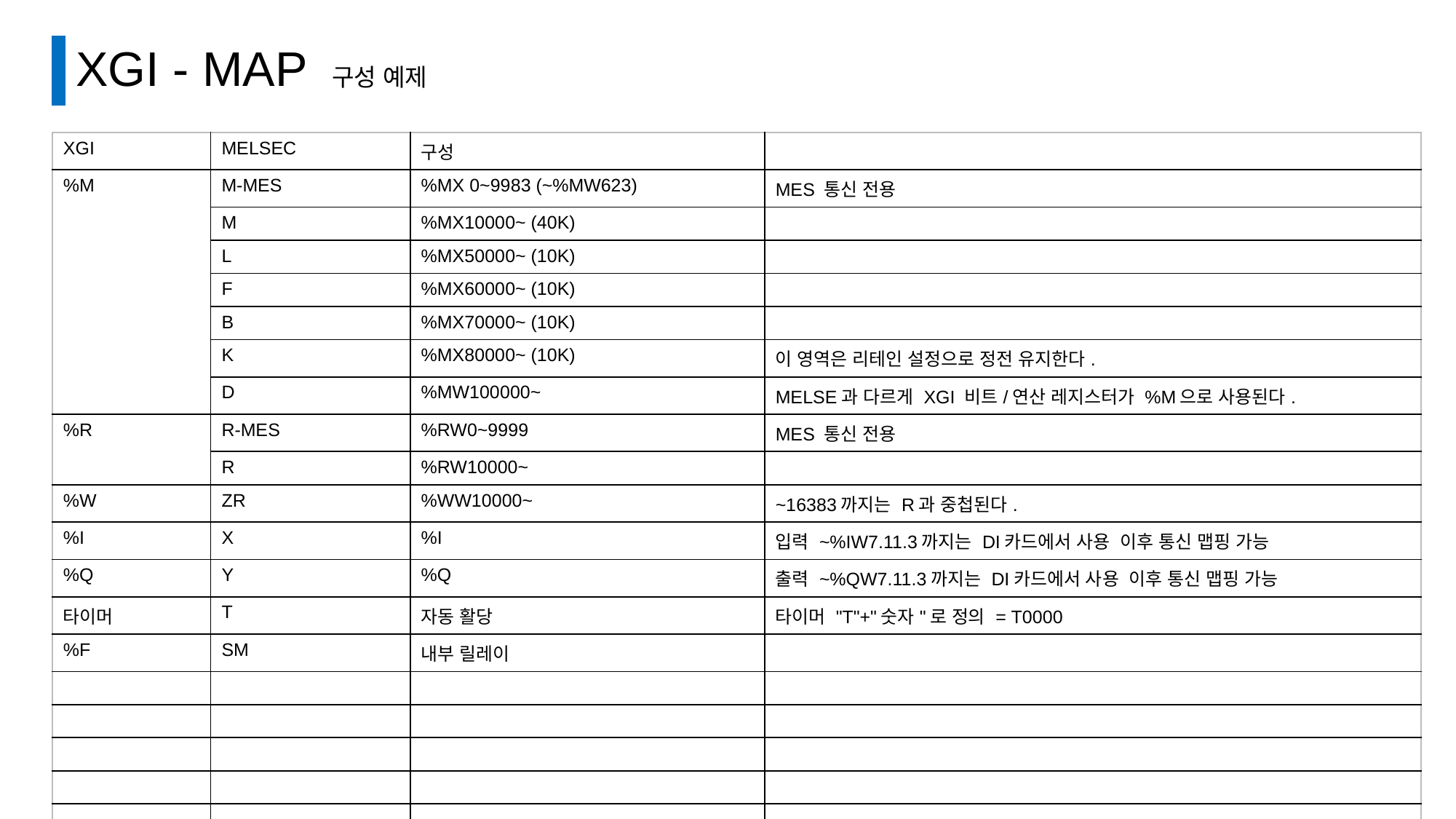

# XGI - MAP 구성 예제
| XGI | MELSEC | 구성 |  |
| --- | --- | --- | --- |
| %M | M-MES | %MX 0~9983 (~%MW623) | MES 통신 전용 |
|  | M | %MX10000~ (40K) |  |
|  | L | %MX50000~ (10K) |  |
|  | F | %MX60000~ (10K) |  |
|  | B | %MX70000~ (10K) |  |
|  | K | %MX80000~ (10K) | 이 영역은 리테인 설정으로 정전 유지한다. |
|  | D | %MW100000~ | MELSE과 다르게 XGI 비트/연산 레지스터가 %M으로 사용된다. |
| %R | R-MES | %RW0~9999 | MES 통신 전용 |
|  | R | %RW10000~ |  |
| %W | ZR | %WW10000~ | ~16383까지는 R과 중첩된다. |
| %I | X | %I | 입력 ~%IW7.11.3까지는 DI카드에서 사용 이후 통신 맵핑 가능 |
| %Q | Y | %Q | 출력 ~%QW7.11.3까지는 DI카드에서 사용 이후 통신 맵핑 가능 |
| 타이머 | T | 자동 활당 | 타이머 "T"+"숫자"로 정의 = T0000 |
| %F | SM | 내부 릴레이 |  |
|  |  |  |  |
|  |  |  |  |
|  |  |  |  |
|  |  |  |  |
|  |  |  |  |